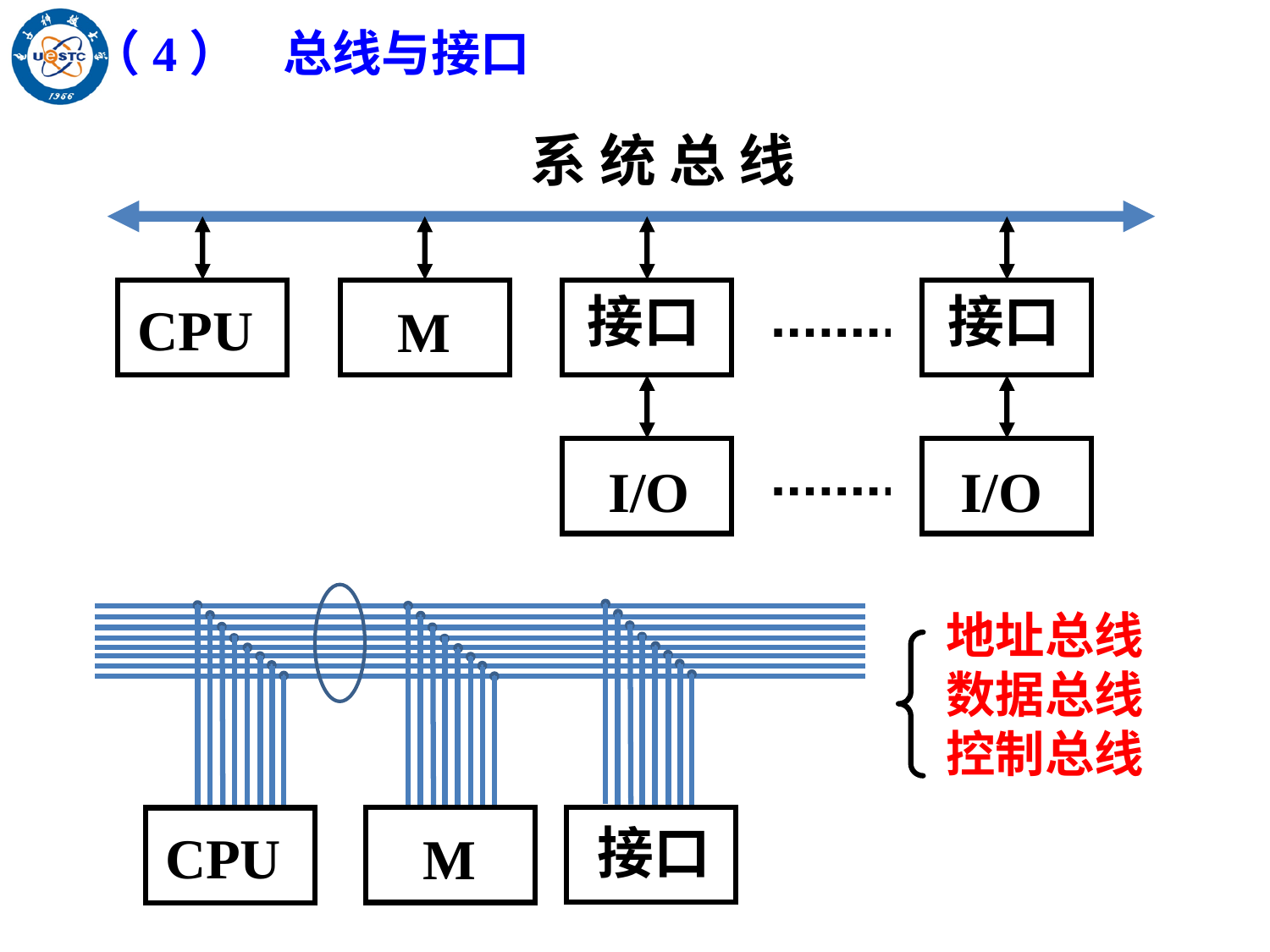

（4）    总线与接口

系 统 总 线

接口

接口
CPU
M

I/O
I/O

接口
CPU
M
地址总线
数据总线
控制总线